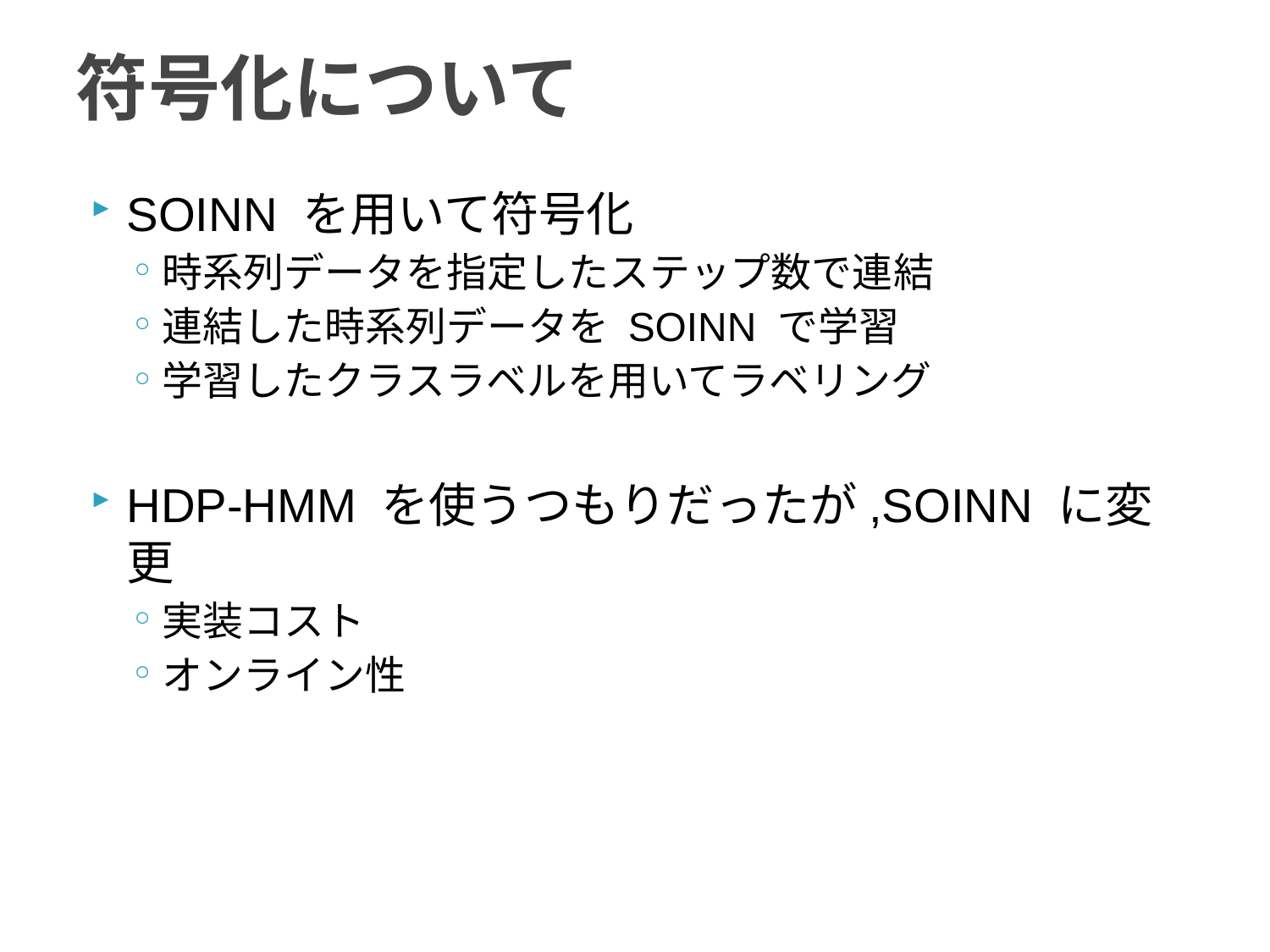

# 符号化について
SOINN を用いて符号化
時系列データを指定したステップ数で連結
連結した時系列データを SOINN で学習
学習したクラスラベルを用いてラベリング

HDP-HMM を使うつもりだったが,SOINN に変更
実装コスト
オンライン性